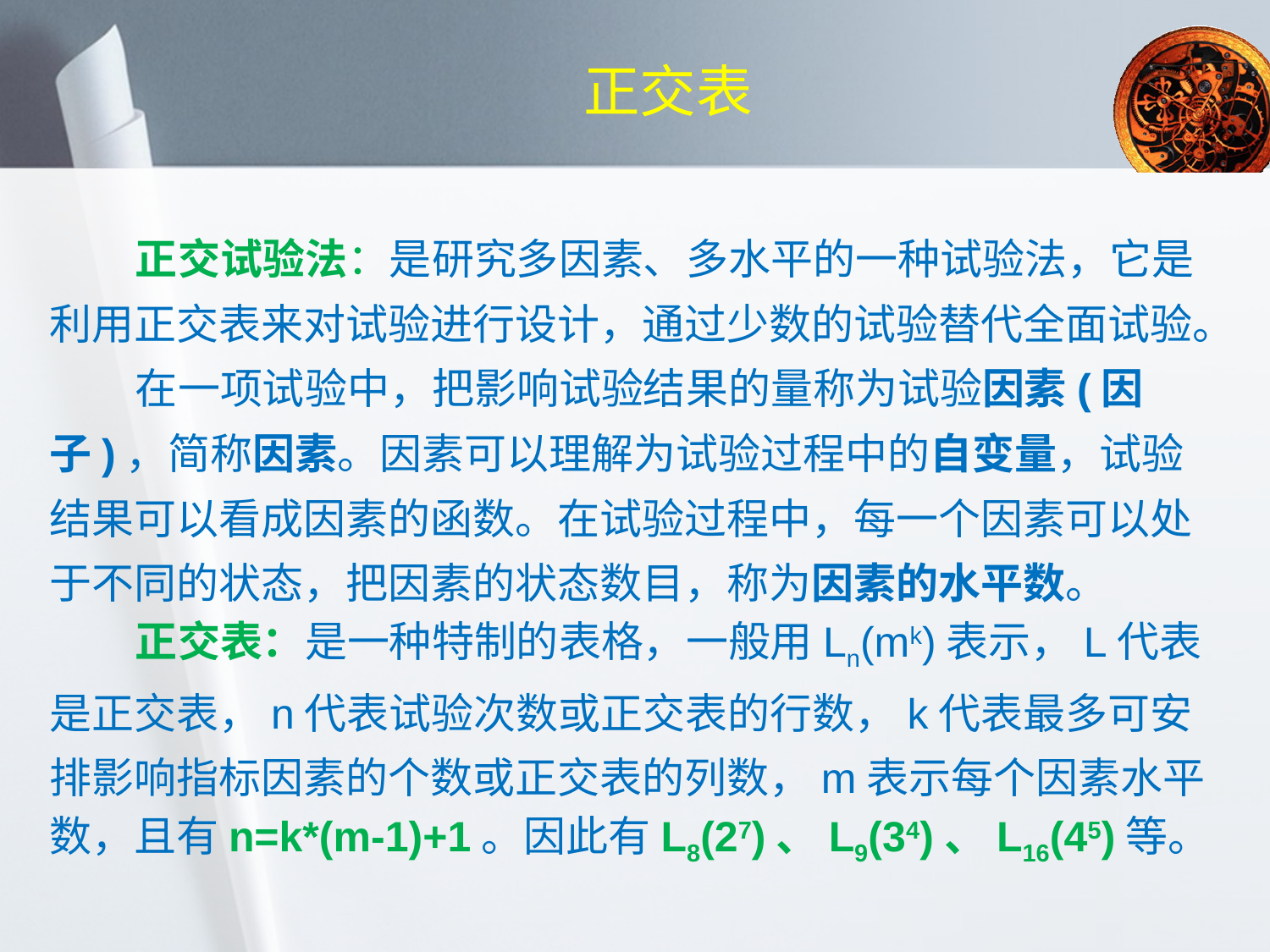

# 正交表
        正交试验法：是研究多因素、多水平的一种试验法，它是利用正交表来对试验进行设计，通过少数的试验替代全面试验。
        在一项试验中，把影响试验结果的量称为试验因素(因子)，简称因素。因素可以理解为试验过程中的自变量，试验结果可以看成因素的函数。在试验过程中，每一个因素可以处于不同的状态，把因素的状态数目，称为因素的水平数。
        正交表：是一种特制的表格，一般用Ln(mk)表示，L代表是正交表，n代表试验次数或正交表的行数，k代表最多可安排影响指标因素的个数或正交表的列数，m表示每个因素水平数，且有n=k*(m-1)+1。因此有L8(27)、L9(34)、L16(45)等。